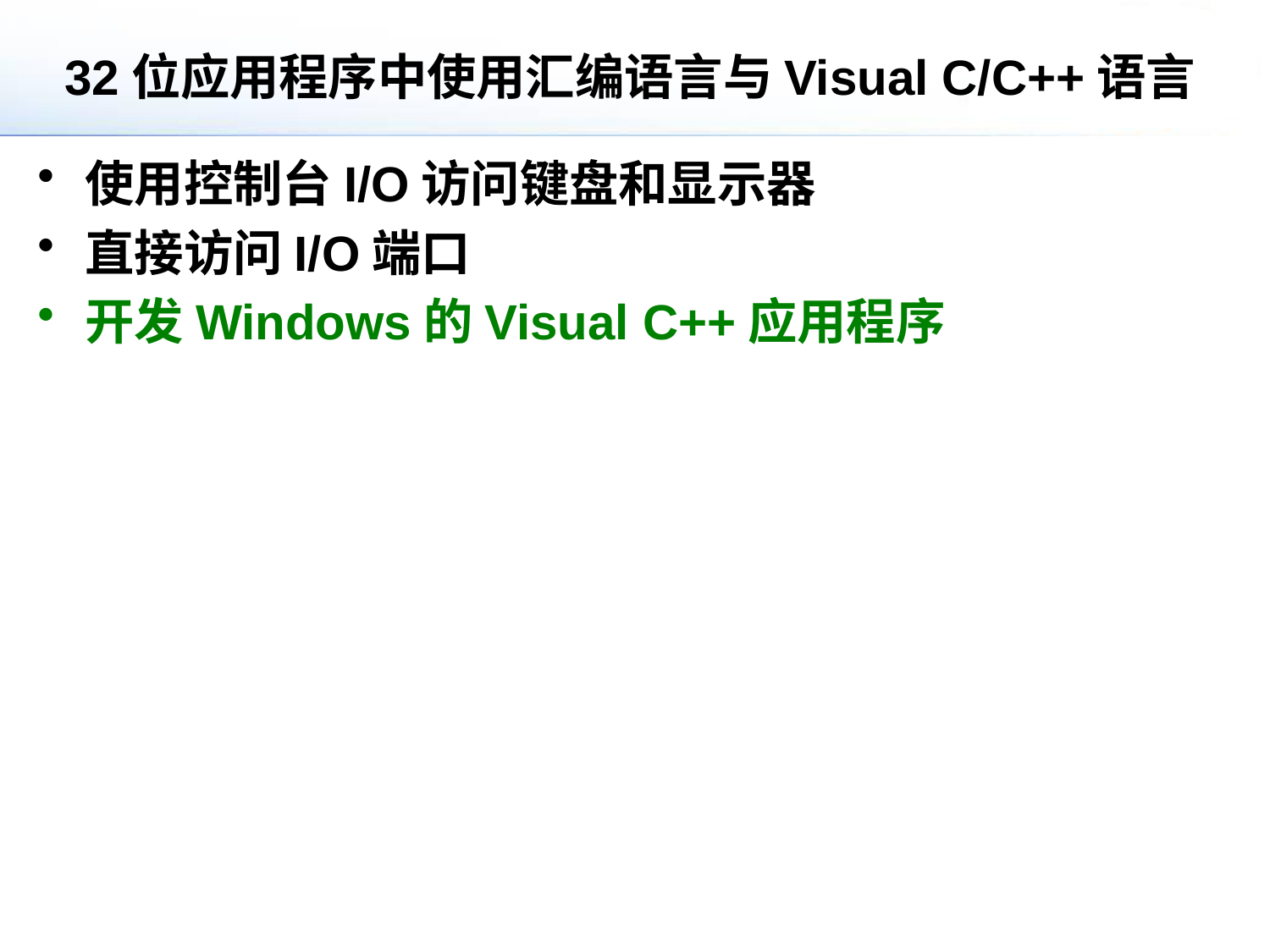

# 32位应用程序中使用汇编语言与Visual C/C++语言
使用控制台I/O访问键盘和显示器
直接访问I/O端口
开发Windows的Visual C++应用程序